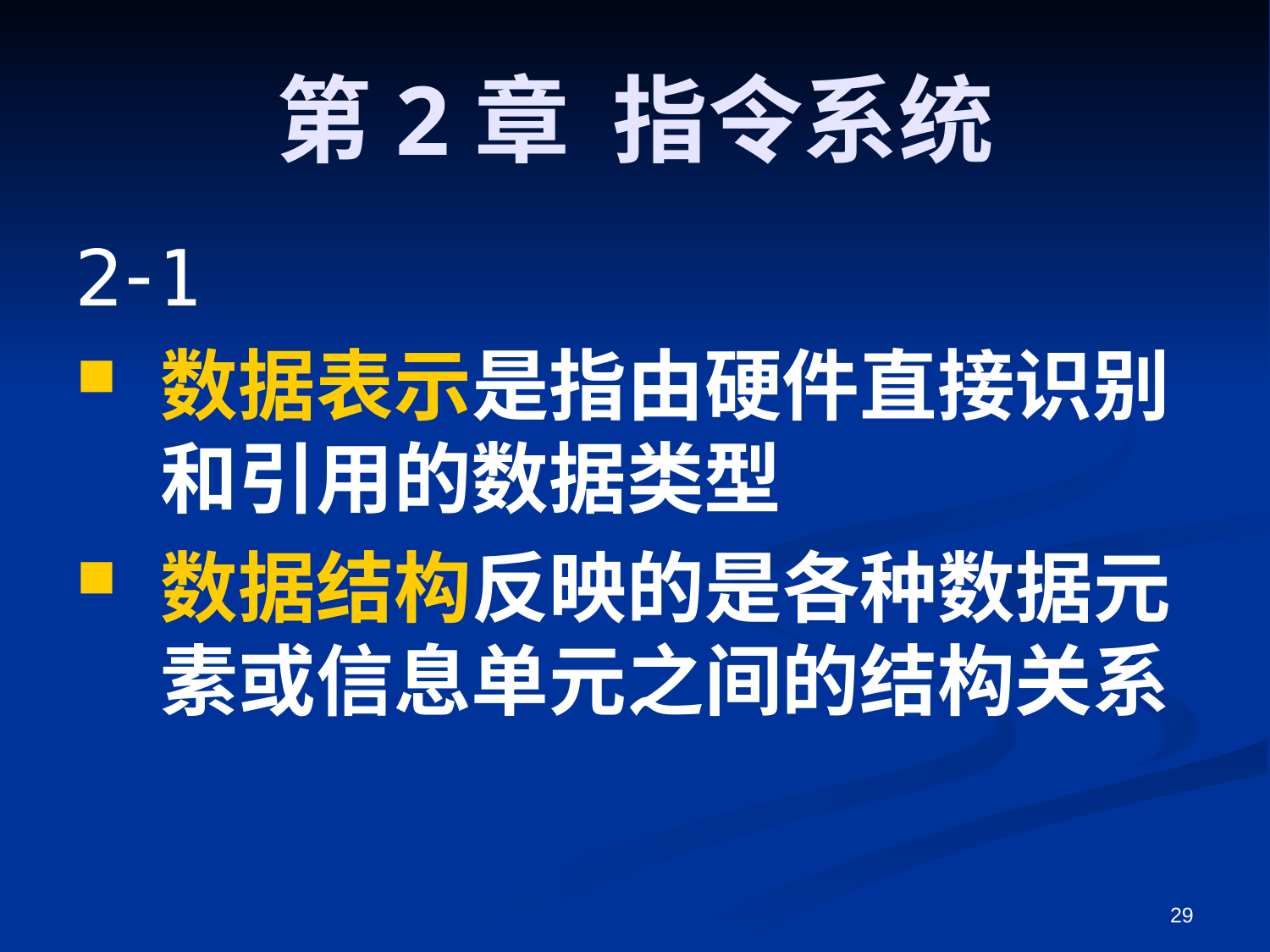

# 第2章  指令系统
2-1
数据表示是指由硬件直接识别和引用的数据类型
数据结构反映的是各种数据元素或信息单元之间的结构关系
29